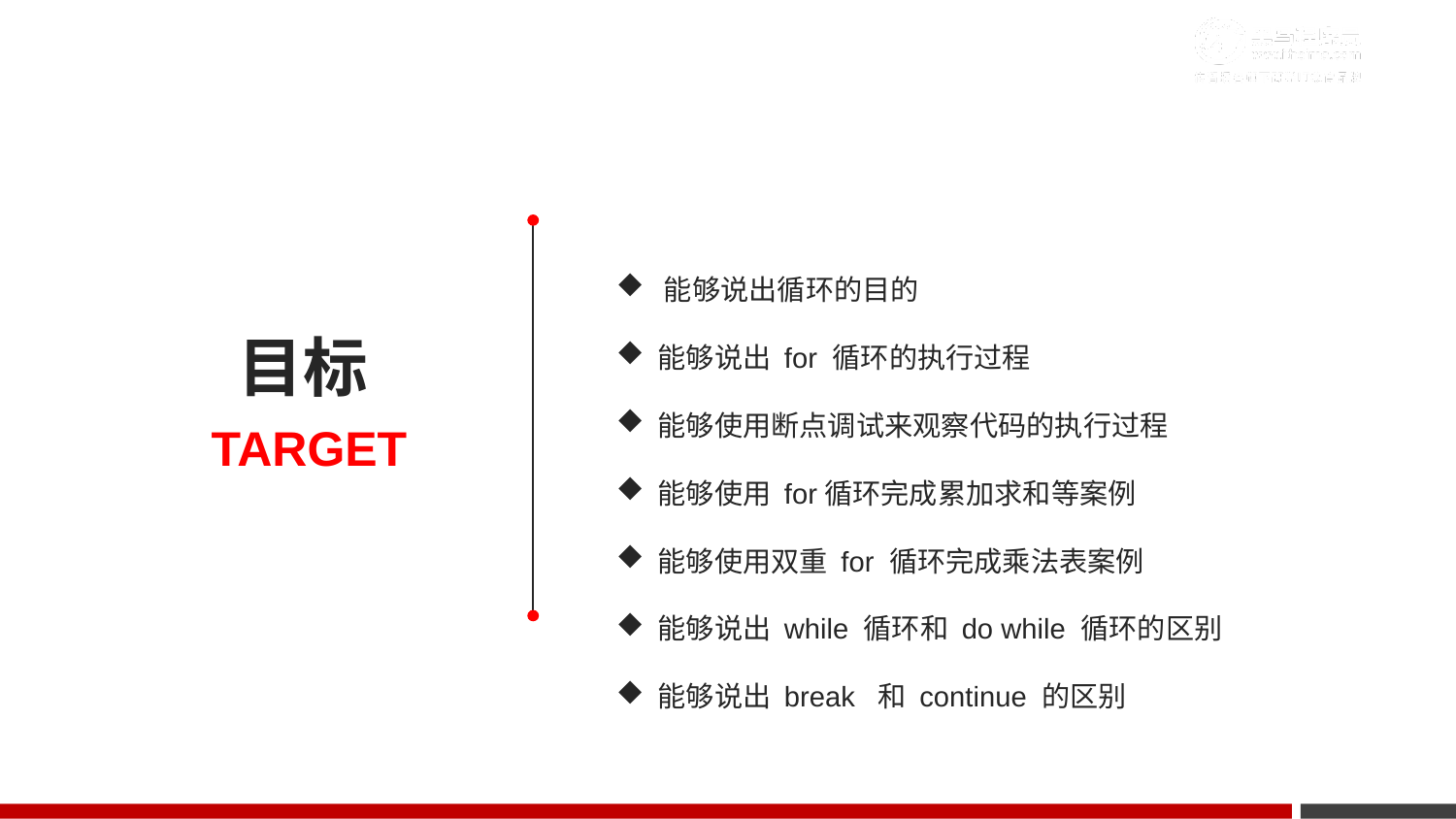

能够说出循环的目的
 能够说出 for 循环的执行过程
 能够使用断点调试来观察代码的执行过程
 能够使用 for循环完成累加求和等案例
 能够使用双重 for 循环完成乘法表案例
 能够说出 while 循环和 do while 循环的区别
 能够说出 break  和 continue 的区别
目标
TARGET